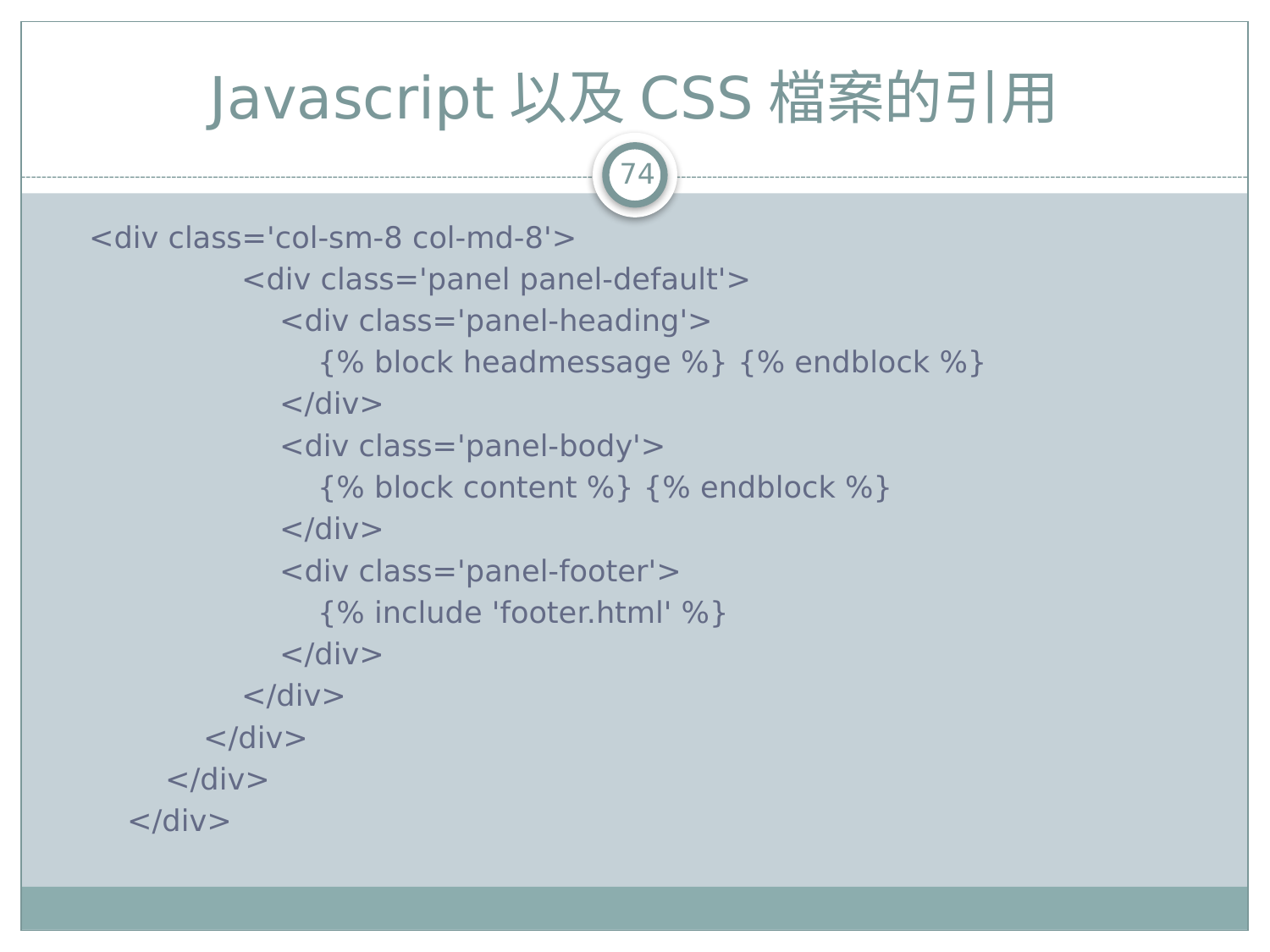

# Javascript以及CSS檔案的引用
74
<div class='col-sm-8 col-md-8'>
                <div class='panel panel-default'>
                    <div class='panel-heading'>
                        {% block headmessage %} {% endblock %}
                    </div>
                    <div class='panel-body'>
                        {% block content %} {% endblock %}
                    </div>
                    <div class='panel-footer'>
                        {% include 'footer.html' %}
                    </div>
                </div>
            </div>
        </div>
    </div>